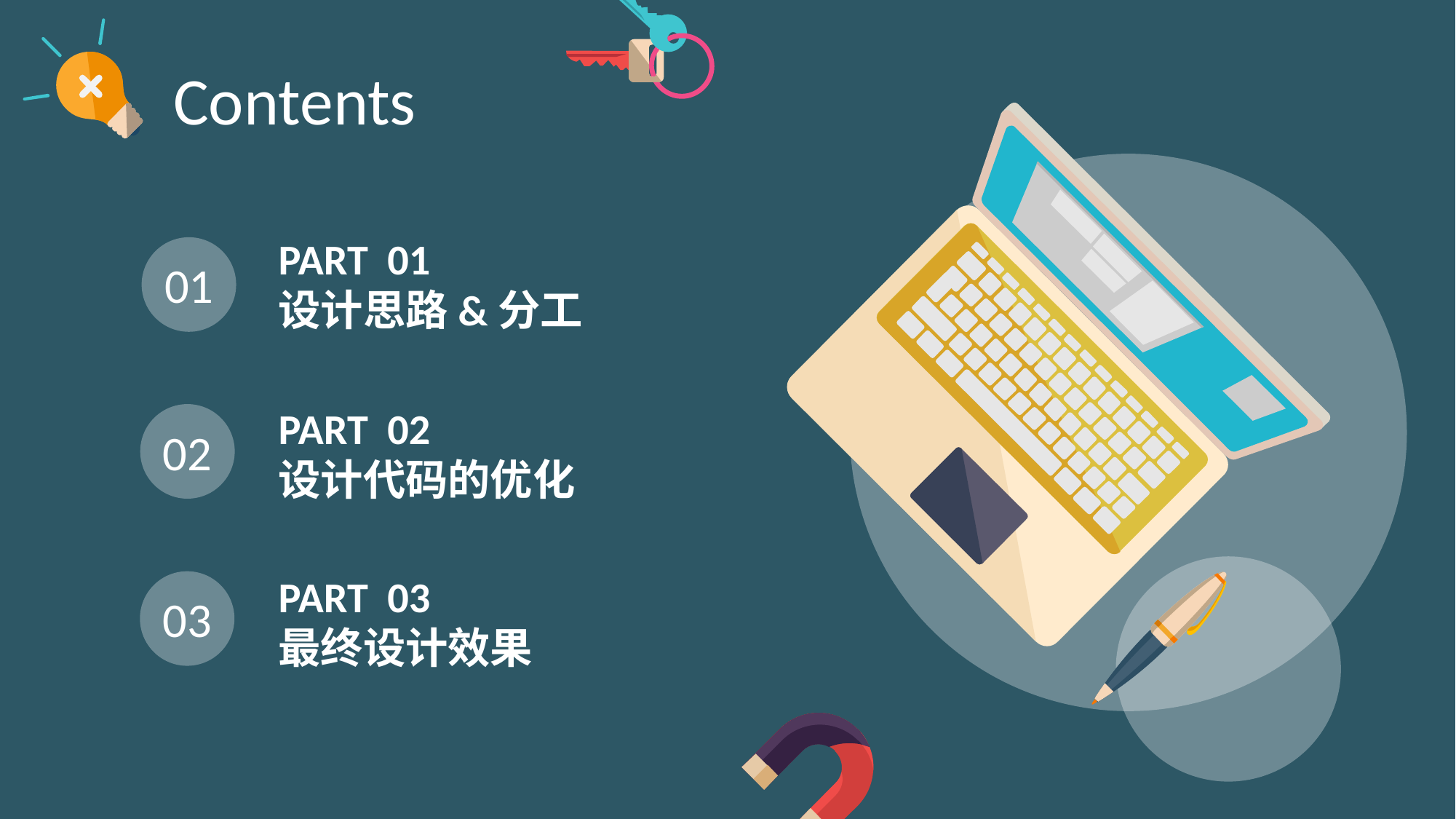

Contents

PART  01
设计思路&分工

01
PART  02
设计代码的优化

02

PART  03
最终设计效果

03